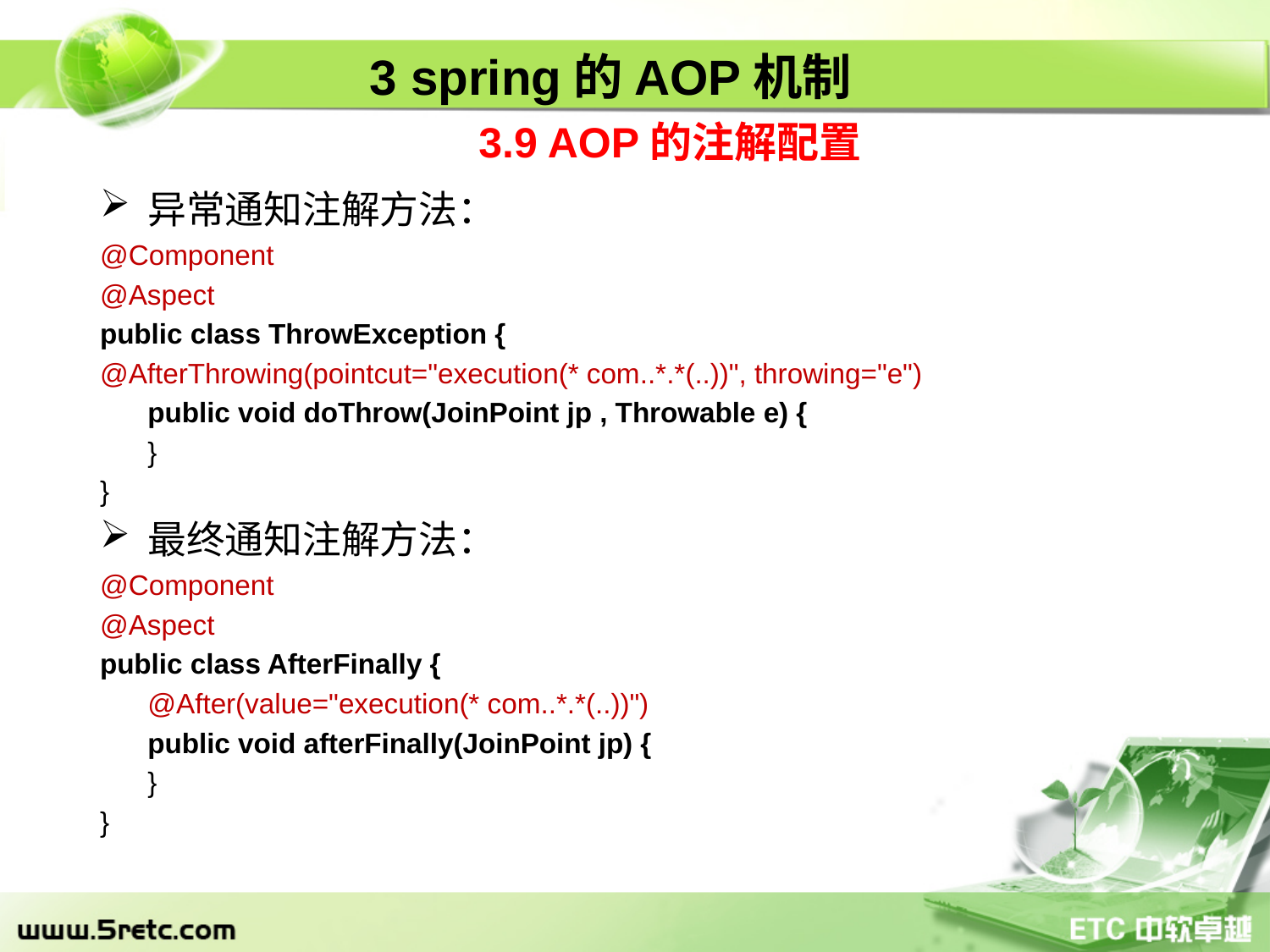

3 spring的AOP机制

3.9 AOP的注解配置

异常通知注解方法：
@Component
@Aspect
public class ThrowException {
@AfterThrowing(pointcut="execution(* com..*.*(..))", throwing="e")
	public void doThrow(JoinPoint jp , Throwable e) {
	}
}
最终通知注解方法：
@Component
@Aspect
public class AfterFinally {
	@After(value="execution(* com..*.*(..))")
	public void afterFinally(JoinPoint jp) {
	}
}